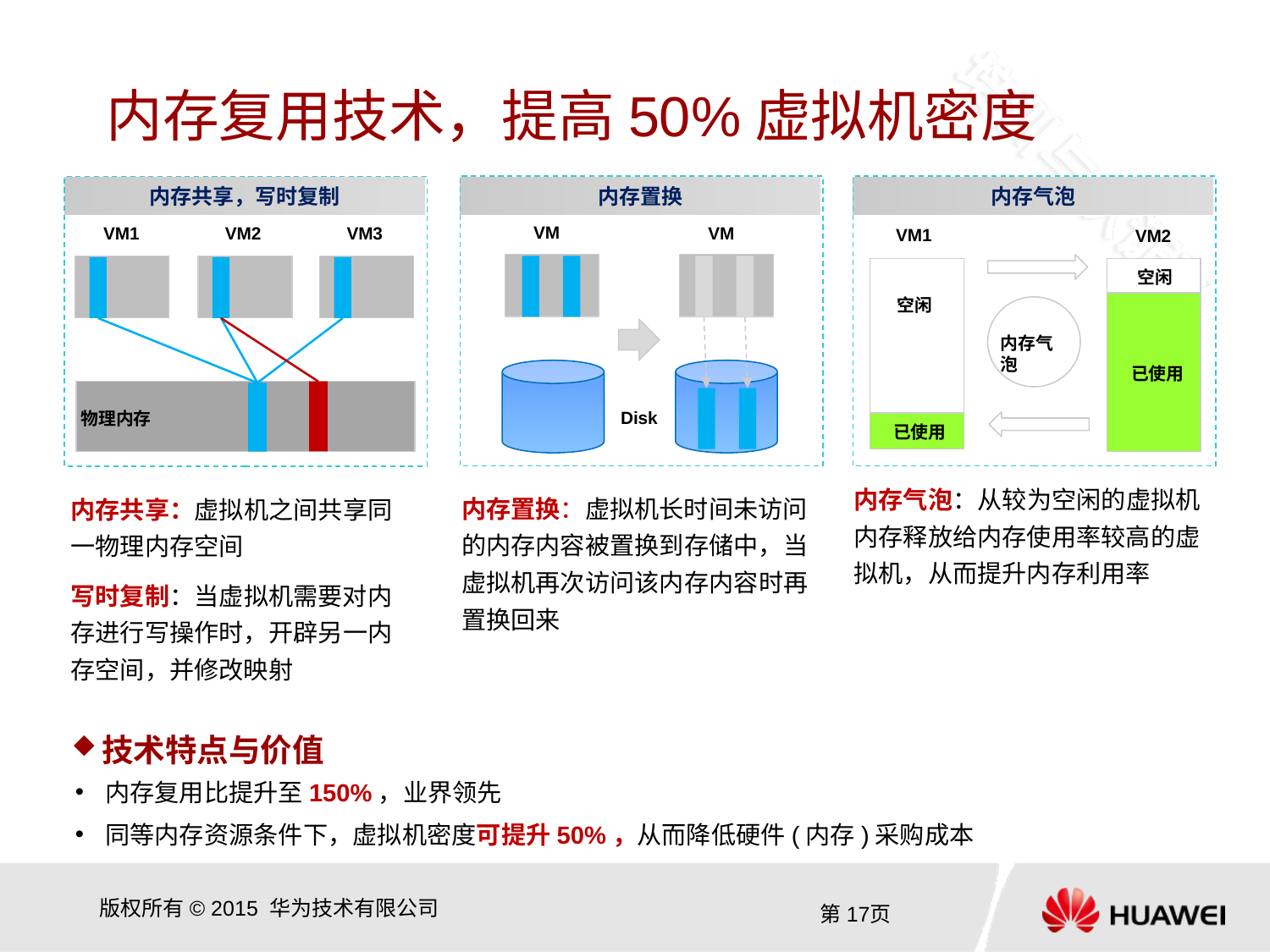

# 内存复用技术，提高50%虚拟机密度

内存置换
VM
VM

Disk

内存气泡
VM1
VM2

空闲
空闲

内存气泡
已使用

已使用

内存共享，写时复制
VM1
VM2
VM3

物理内存
内存气泡：从较为空闲的虚拟机内存释放给内存使用率较高的虚拟机，从而提升内存利用率
内存置换：虚拟机长时间未访问的内存内容被置换到存储中，当虚拟机再次访问该内存内容时再置换回来
内存共享：虚拟机之间共享同一物理内存空间
写时复制：当虚拟机需要对内存进行写操作时，开辟另一内存空间，并修改映射
技术特点与价值
内存复用比提升至150%，业界领先
同等内存资源条件下，虚拟机密度可提升50%，从而降低硬件(内存)采购成本